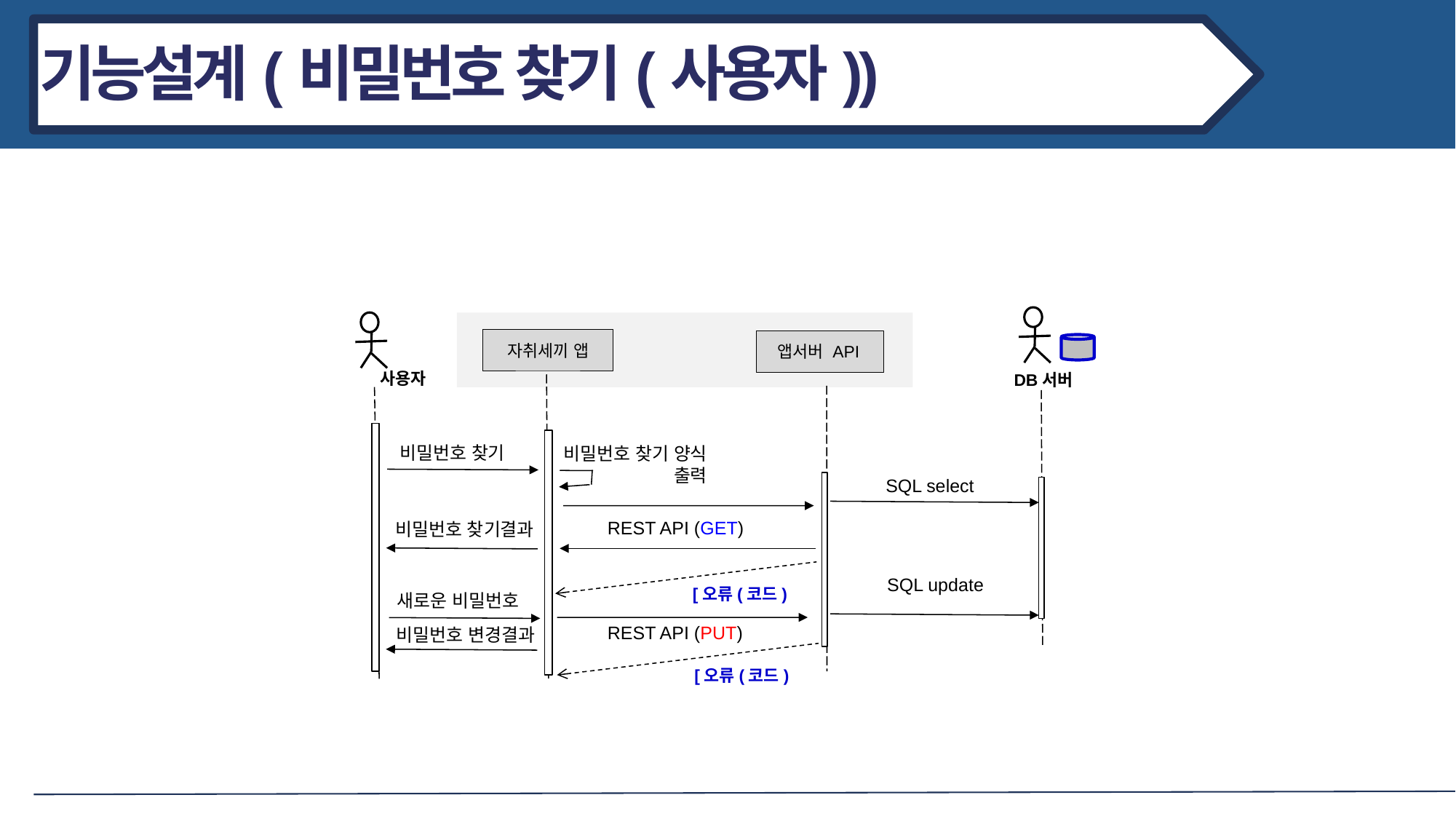

기능설계(비밀번호 찾기(사용자))

자취세끼 앱
앱서버 API
사용자
DB서버

비밀번호 찾기
비밀번호 찾기 양식
출력
 SQL select

REST API (GET)
비밀번호 찾기결과
 SQL update
[오류(코드)
새로운 비밀번호
REST API (PUT)
비밀번호 변경결과
[오류(코드)